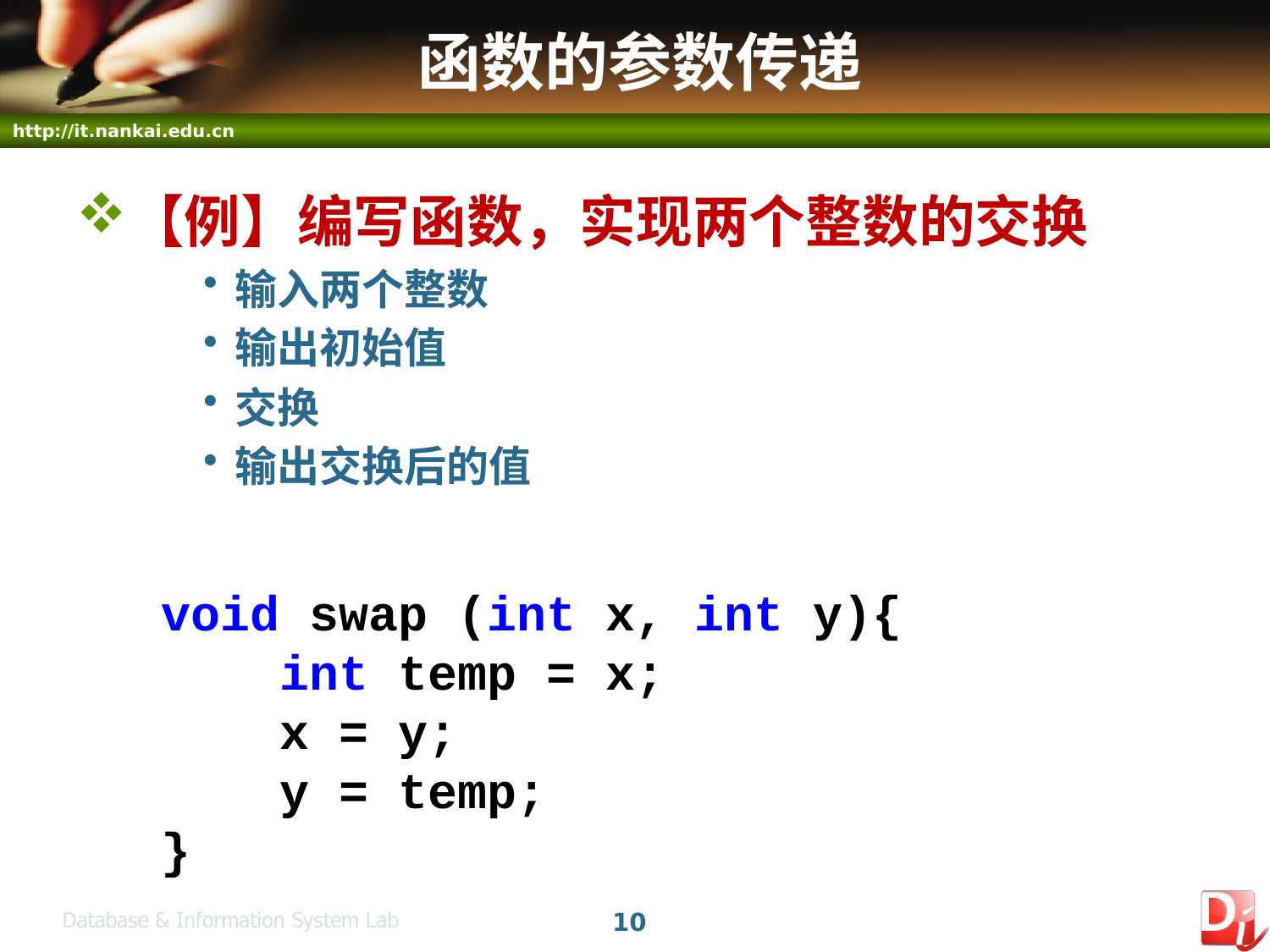

# 函数的参数传递
【例】编写函数，实现两个整数的交换
输入两个整数
输出初始值
交换
输出交换后的值
void swap (int x, int y){
    int temp = x;
    x = y;
    y = temp;
}
10
Database & Information System Lab